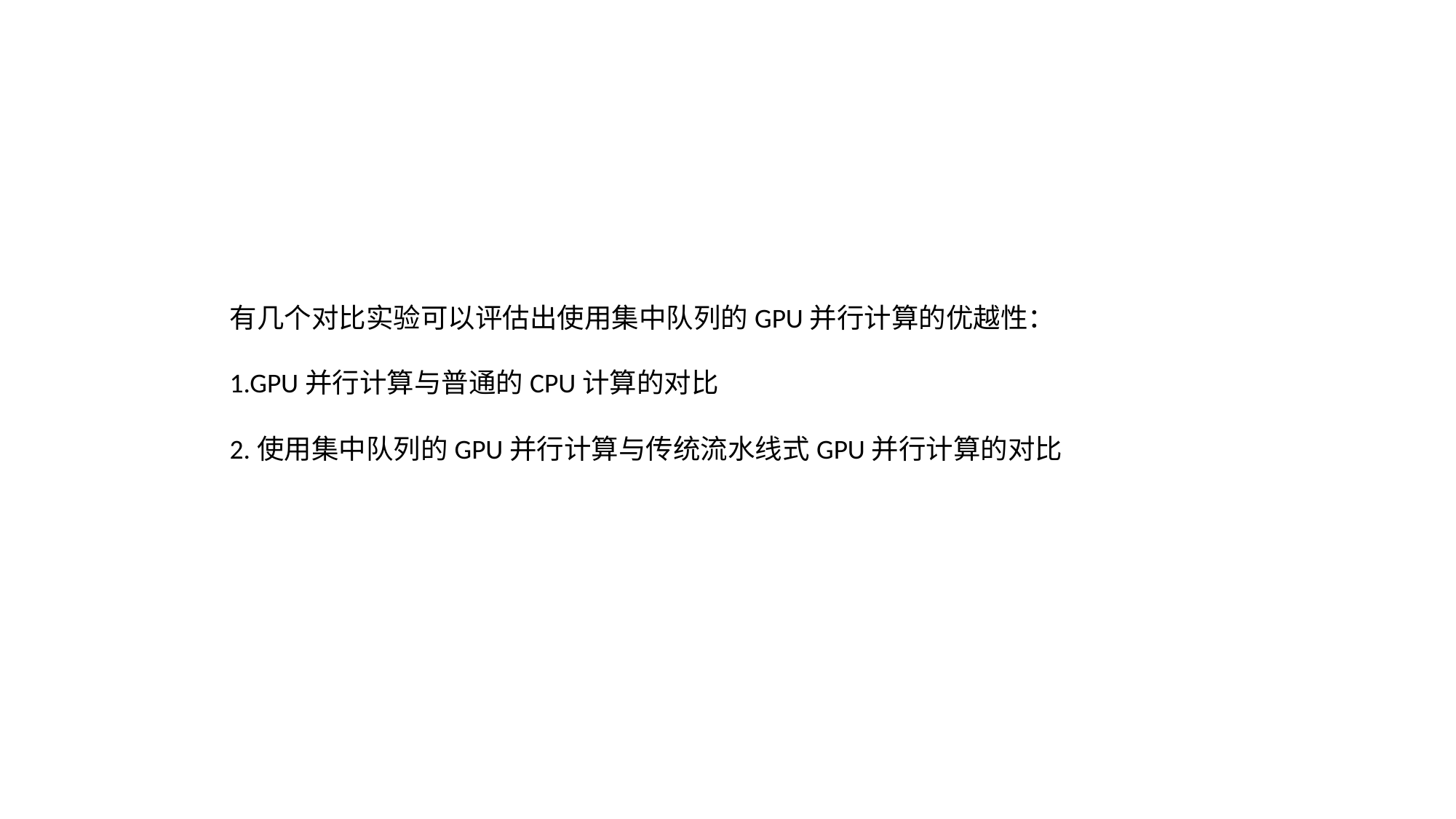

有几个对比实验可以评估出使用集中队列的GPU并行计算的优越性：

1.GPU并行计算与普通的CPU计算的对比

2.使用集中队列的GPU并行计算与传统流水线式GPU并行计算的对比